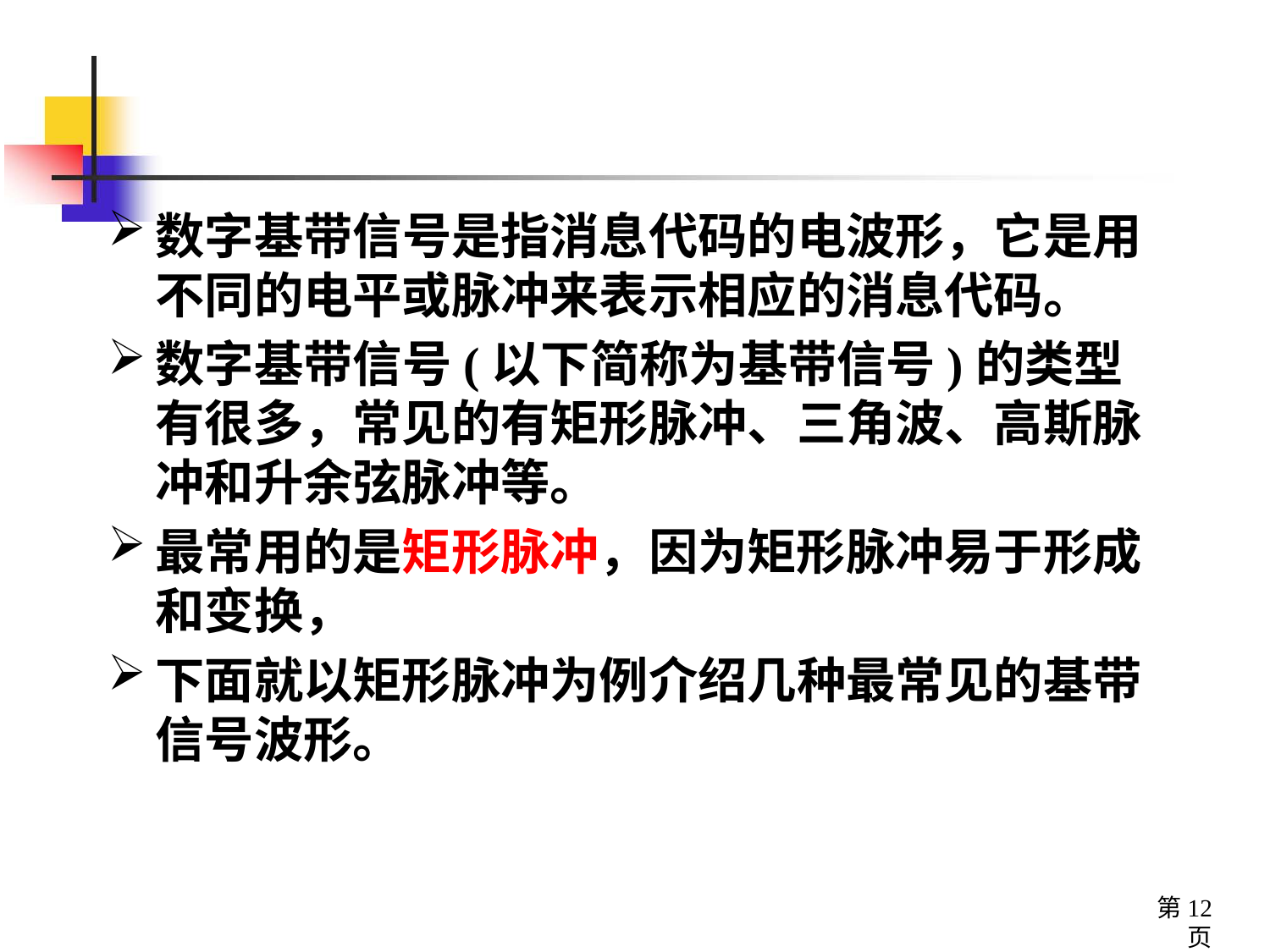

数字基带信号是指消息代码的电波形，它是用不同的电平或脉冲来表示相应的消息代码。
数字基带信号(以下简称为基带信号)的类型有很多，常见的有矩形脉冲、三角波、高斯脉冲和升余弦脉冲等。
最常用的是矩形脉冲，因为矩形脉冲易于形成和变换，
下面就以矩形脉冲为例介绍几种最常见的基带信号波形。
第12页